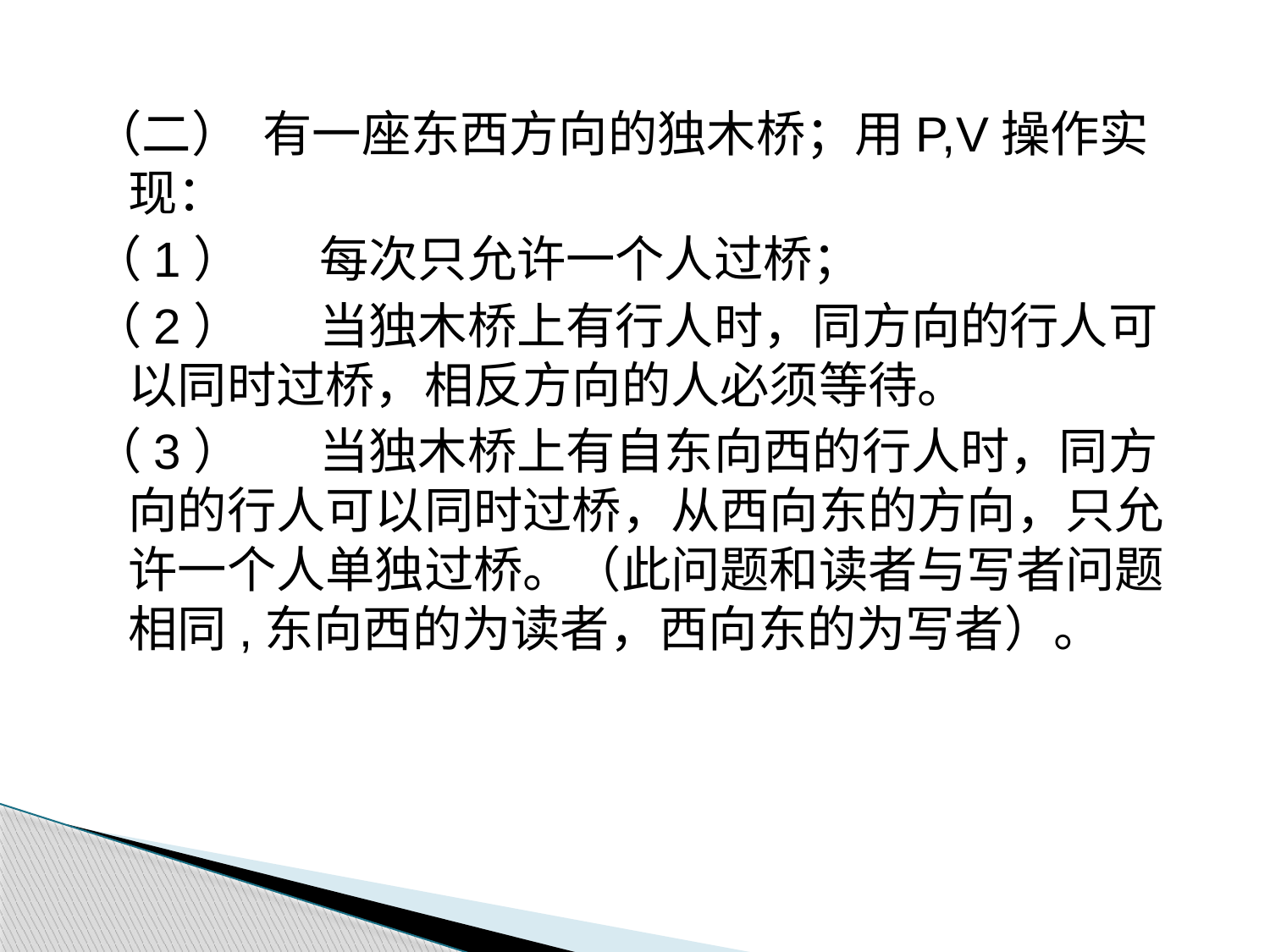

（二）  有一座东西方向的独木桥；用P,V操作实现：
（1）       每次只允许一个人过桥；
（2）       当独木桥上有行人时，同方向的行人可以同时过桥，相反方向的人必须等待。
（3）       当独木桥上有自东向西的行人时，同方向的行人可以同时过桥，从西向东的方向，只允许一个人单独过桥。（此问题和读者与写者问题相同,东向西的为读者，西向东的为写者）。